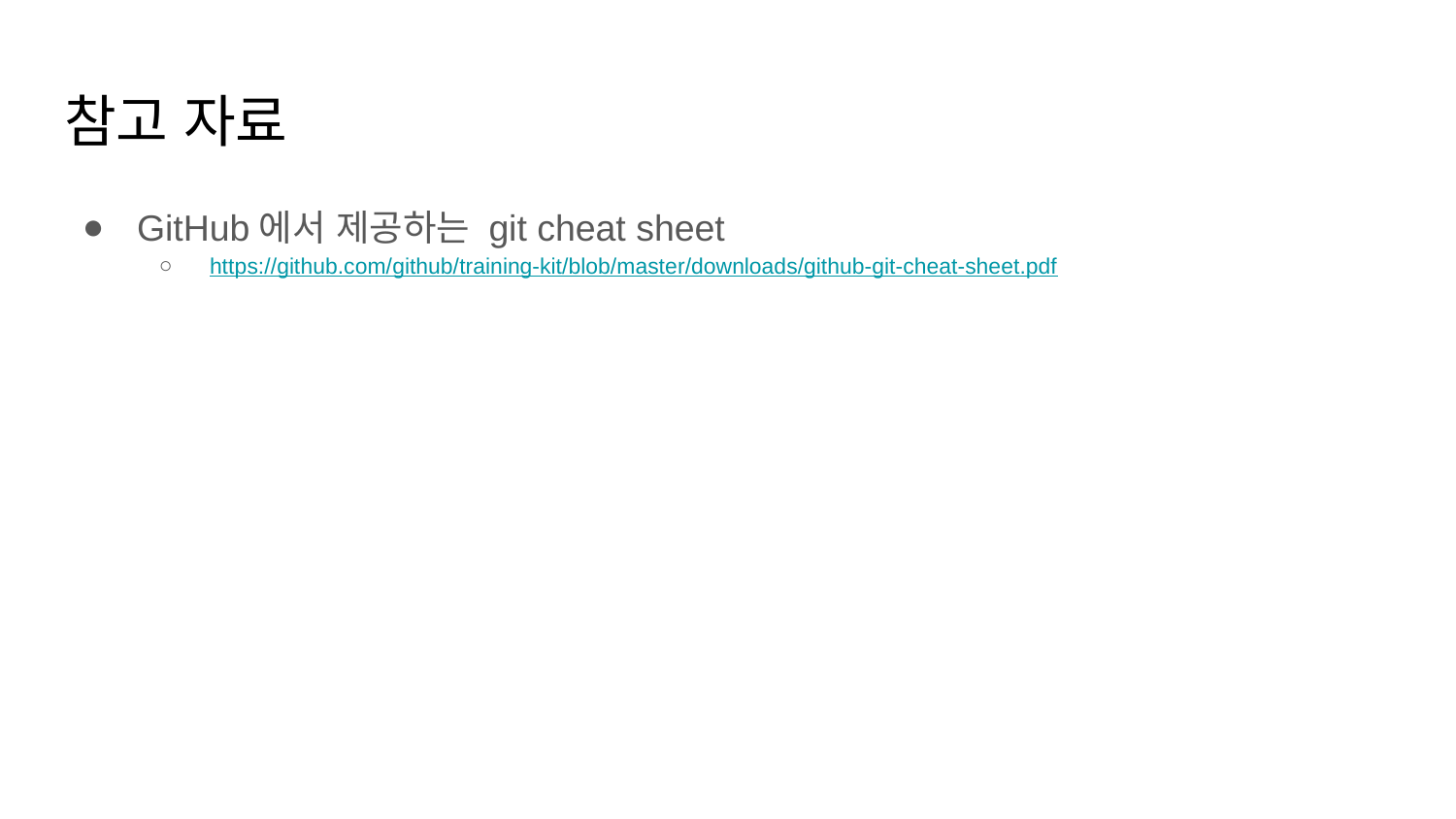

# 참고 자료
GitHub에서 제공하는 git cheat sheet
https://github.com/github/training-kit/blob/master/downloads/github-git-cheat-sheet.pdf